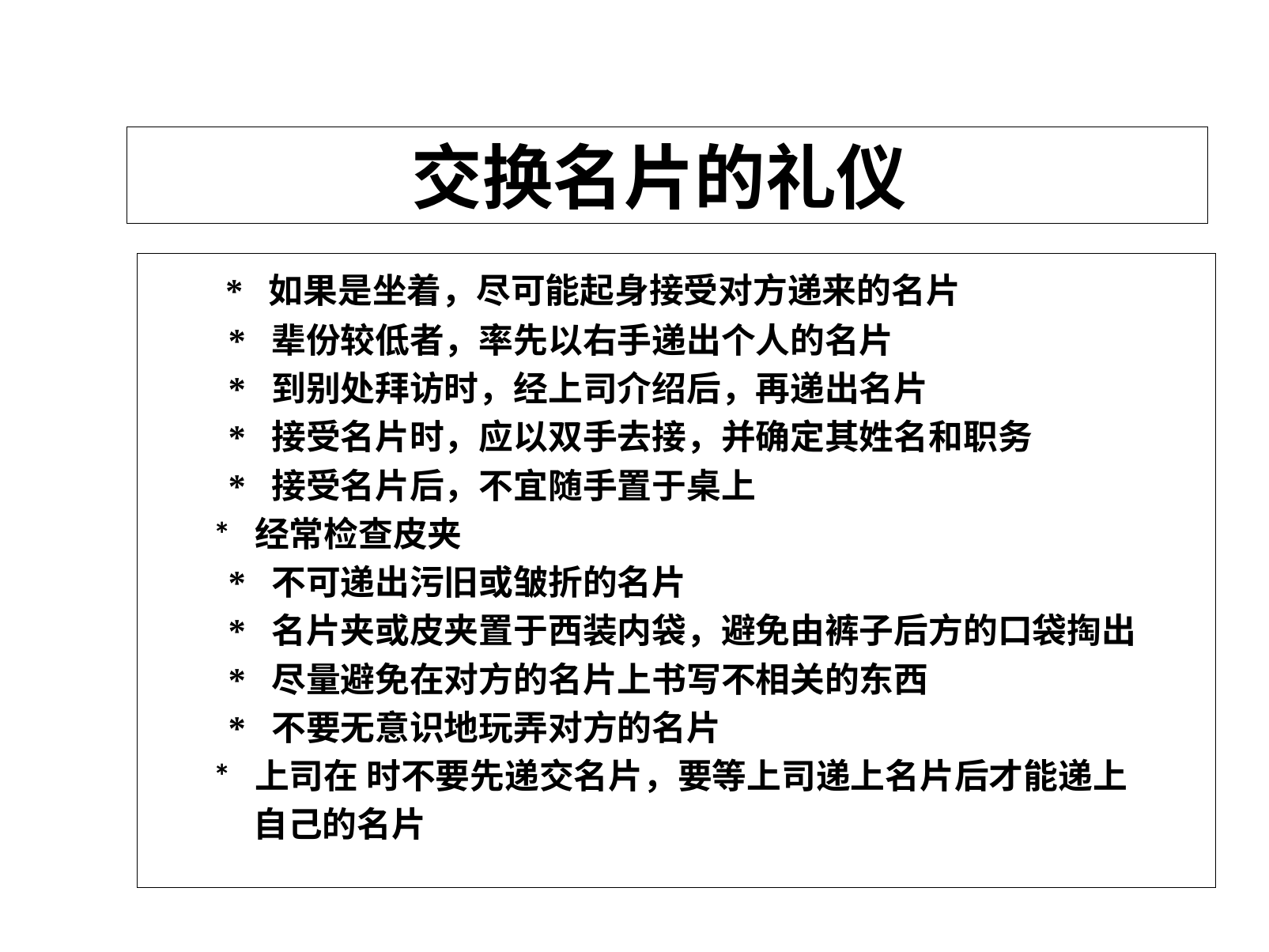

# 交换名片的礼仪
        *  如果是坐着，尽可能起身接受对方递来的名片
         *  辈份较低者，率先以右手递出个人的名片
         *  到别处拜访时，经上司介绍后，再递出名片
         *  接受名片时，应以双手去接，并确定其姓名和职务
         *  接受名片后，不宜随手置于桌上
        *  经常检查皮夹
         *  不可递出污旧或皱折的名片
         *  名片夹或皮夹置于西装内袋，避免由裤子后方的口袋掏出
         *  尽量避免在对方的名片上书写不相关的东西
         *  不要无意识地玩弄对方的名片
        *  上司在 时不要先递交名片，要等上司递上名片后才能递上
            自己的名片